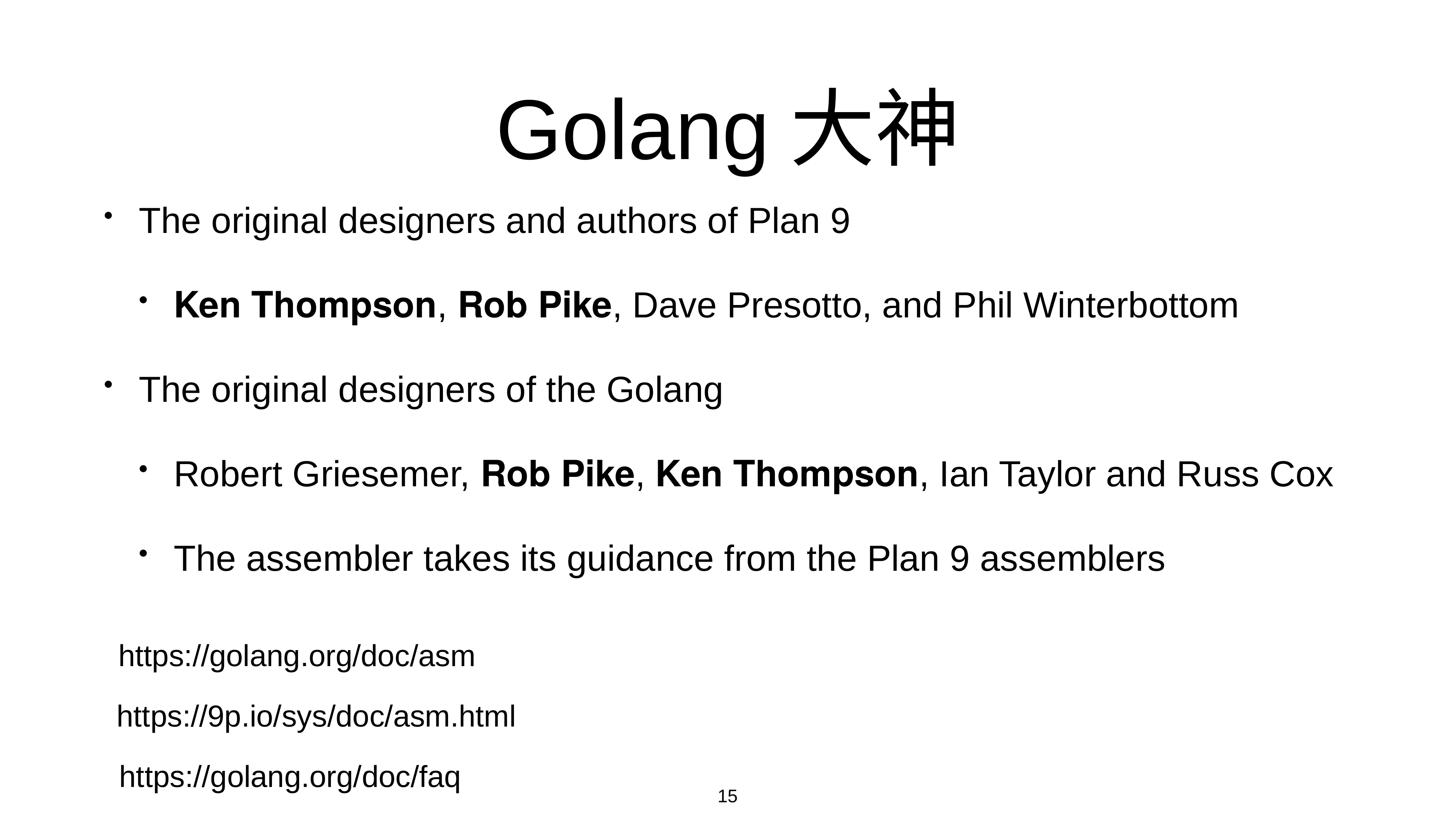

# Golang大神
The original designers and authors of Plan 9
Ken Thompson, Rob Pike, Dave Presotto, and Phil Winterbottom
The original designers of the Golang
Robert Griesemer, Rob Pike, Ken Thompson, Ian Taylor and Russ Cox
The assembler takes its guidance from the Plan 9 assemblers
https://golang.org/doc/asm
https://9p.io/sys/doc/asm.html
https://golang.org/doc/faq
15